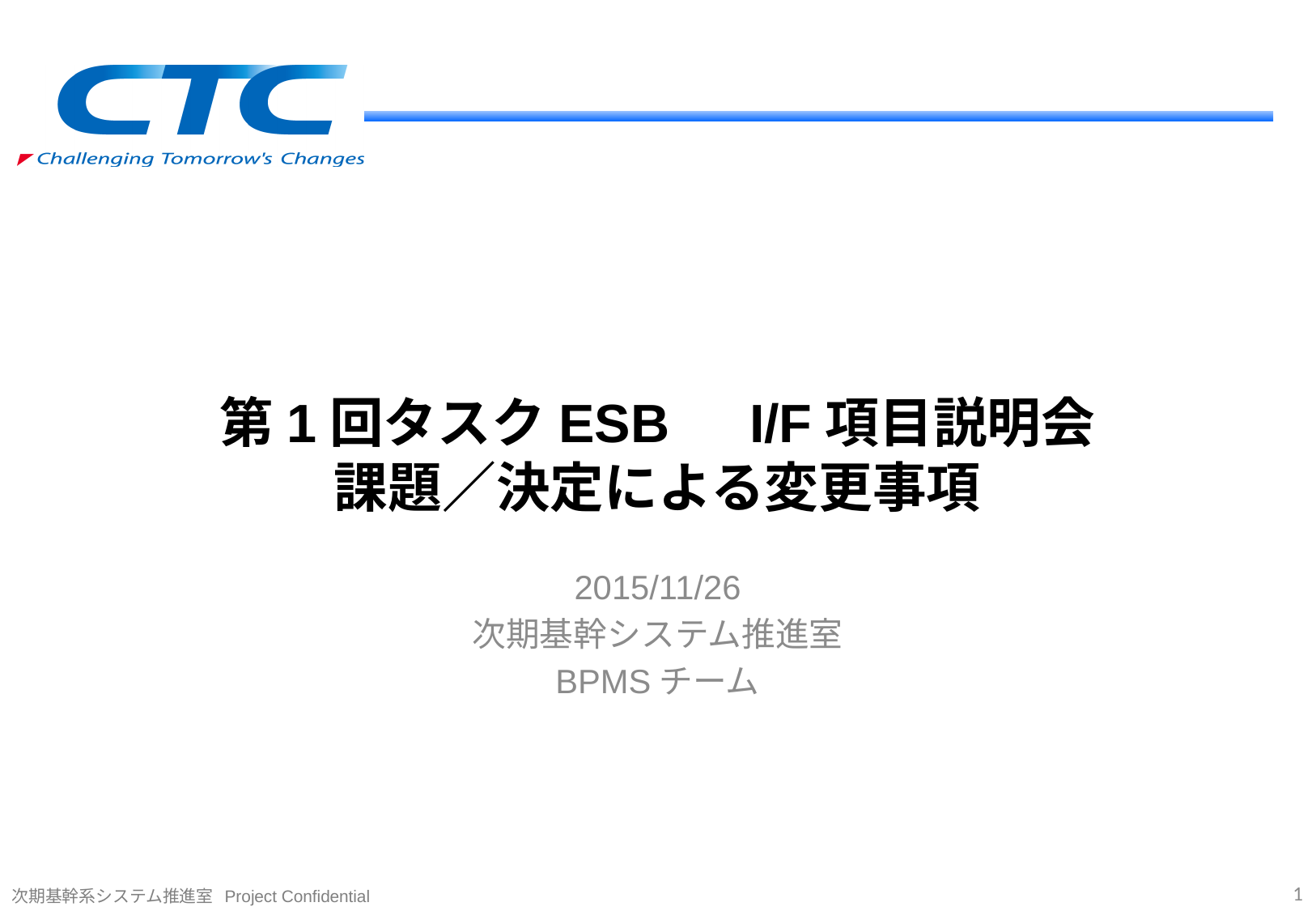

# 第1回タスクESB　I/F項目説明会 課題／決定による変更事項
2015/11/26
次期基幹システム推進室
BPMSチーム

1